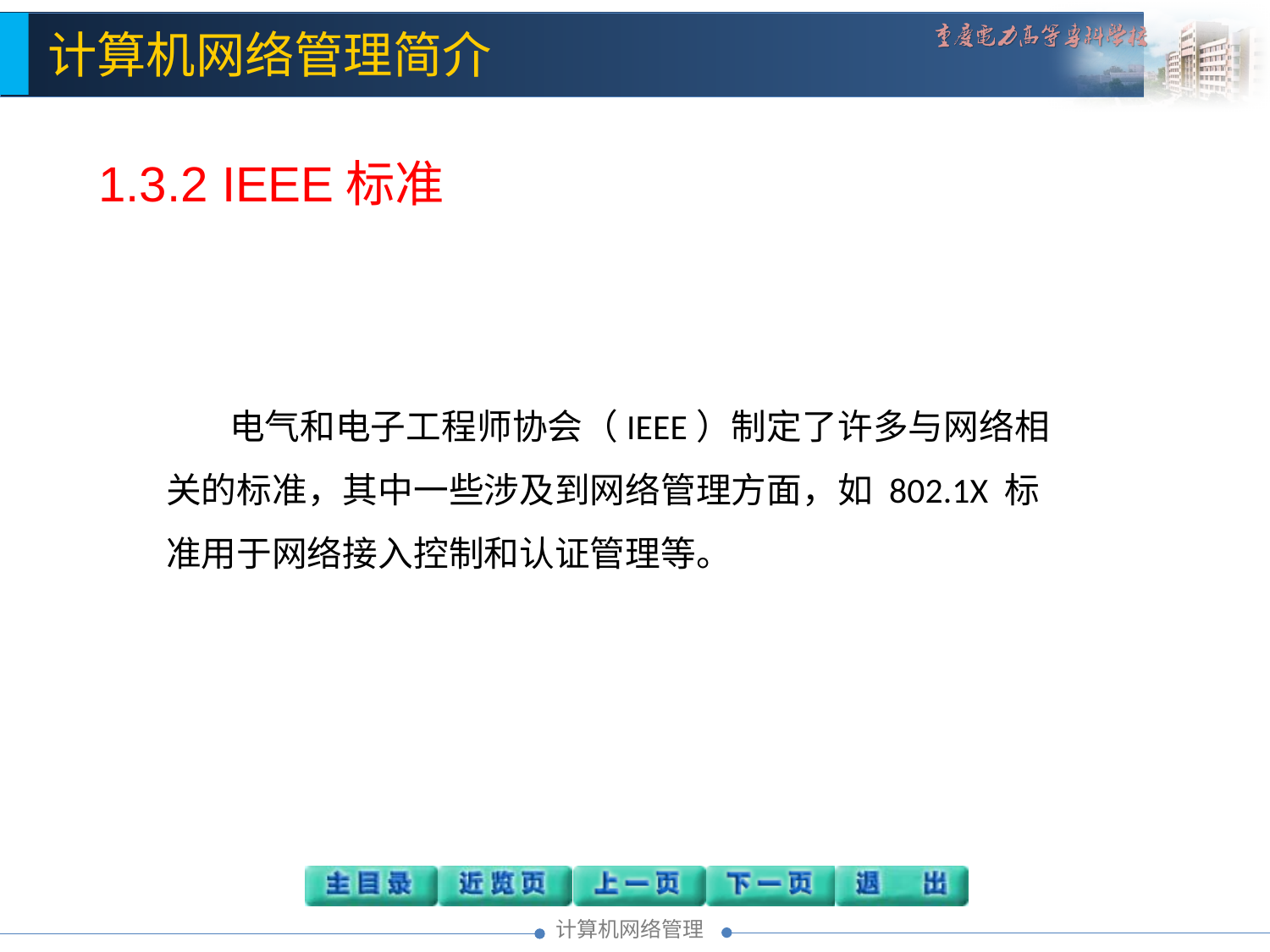

1.3.2 IEEE标准
电气和电子工程师协会（IEEE）制定了许多与网络相关的标准，其中一些涉及到网络管理方面，如 802.1X 标准用于网络接入控制和认证管理等。